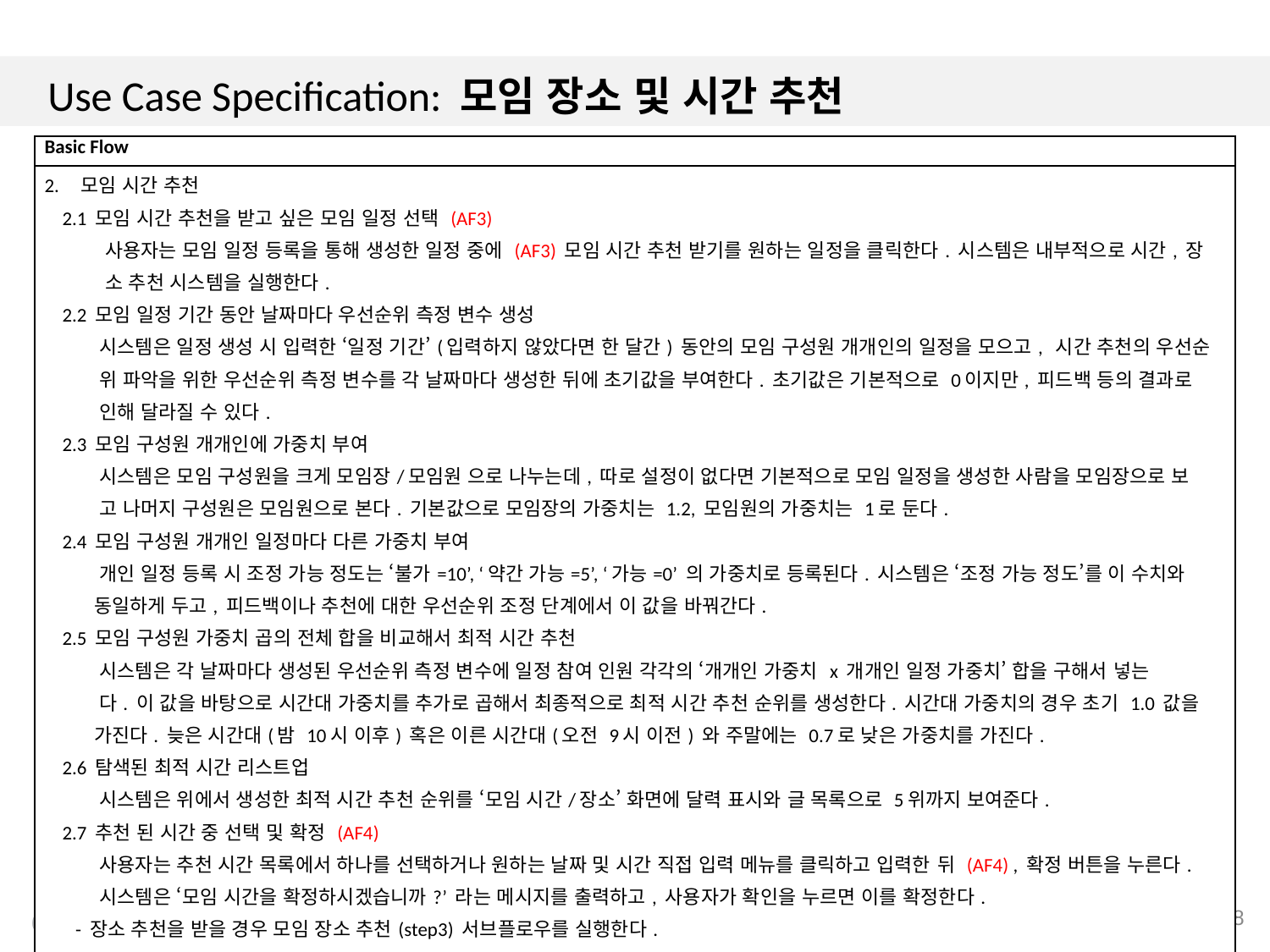

# Use Case Specification: 모임 장소 및 시간 추천
| Basic Flow |
| --- |
| 2. 모임 시간 추천 2.1 모임 시간 추천을 받고 싶은 모임 일정 선택 (AF3) 사용자는 모임 일정 등록을 통해 생성한 일정 중에 (AF3) 모임 시간 추천 받기를 원하는 일정을 클릭한다. 시스템은 내부적으로 시간, 장 소 추천 시스템을 실행한다. 2.2 모임 일정 기간 동안 날짜마다 우선순위 측정 변수 생성 시스템은 일정 생성 시 입력한 ‘일정 기간’(입력하지 않았다면 한 달간) 동안의 모임 구성원 개개인의 일정을 모으고, 시간 추천의 우선순 위 파악을 위한 우선순위 측정 변수를 각 날짜마다 생성한 뒤에 초기값을 부여한다. 초기값은 기본적으로 0이지만, 피드백 등의 결과로 인해 달라질 수 있다. 2.3 모임 구성원 개개인에 가중치 부여 시스템은 모임 구성원을 크게 모임장/모임원 으로 나누는데, 따로 설정이 없다면 기본적으로 모임 일정을 생성한 사람을 모임장으로 보 고 나머지 구성원은 모임원으로 본다. 기본값으로 모임장의 가중치는 1.2, 모임원의 가중치는 1로 둔다. 2.4 모임 구성원 개개인 일정마다 다른 가중치 부여 개인 일정 등록 시 조정 가능 정도는 ‘불가=10’, ‘약간 가능=5’, ‘가능=0’ 의 가중치로 등록된다. 시스템은 ‘조정 가능 정도’를 이 수치와 동일하게 두고, 피드백이나 추천에 대한 우선순위 조정 단계에서 이 값을 바꿔간다. 2.5 모임 구성원 가중치 곱의 전체 합을 비교해서 최적 시간 추천 시스템은 각 날짜마다 생성된 우선순위 측정 변수에 일정 참여 인원 각각의 ‘개개인 가중치 x 개개인 일정 가중치’ 합을 구해서 넣는 다. 이 값을 바탕으로 시간대 가중치를 추가로 곱해서 최종적으로 최적 시간 추천 순위를 생성한다. 시간대 가중치의 경우 초기 1.0 값을 가진다. 늦은 시간대(밤 10시 이후) 혹은 이른 시간대(오전 9시 이전) 와 주말에는 0.7로 낮은 가중치를 가진다. 2.6 탐색된 최적 시간 리스트업 시스템은 위에서 생성한 최적 시간 추천 순위를 ‘모임 시간/장소’ 화면에 달력 표시와 글 목록으로 5위까지 보여준다. 2.7 추천 된 시간 중 선택 및 확정 (AF4) 사용자는 추천 시간 목록에서 하나를 선택하거나 원하는 날짜 및 시간 직접 입력 메뉴를 클릭하고 입력한 뒤 (AF4) , 확정 버튼을 누른다. 시스템은 ‘모임 시간을 확정하시겠습니까?’ 라는 메시지를 출력하고, 사용자가 확인을 누르면 이를 확정한다. - 장소 추천을 받을 경우 모임 장소 추천(step3) 서브플로우를 실행한다. - 장소 추천을 받지 않을 경우 선택한 추천에 대한 우선순위 조정(step4) 서브플로우를 실행한다. |
18